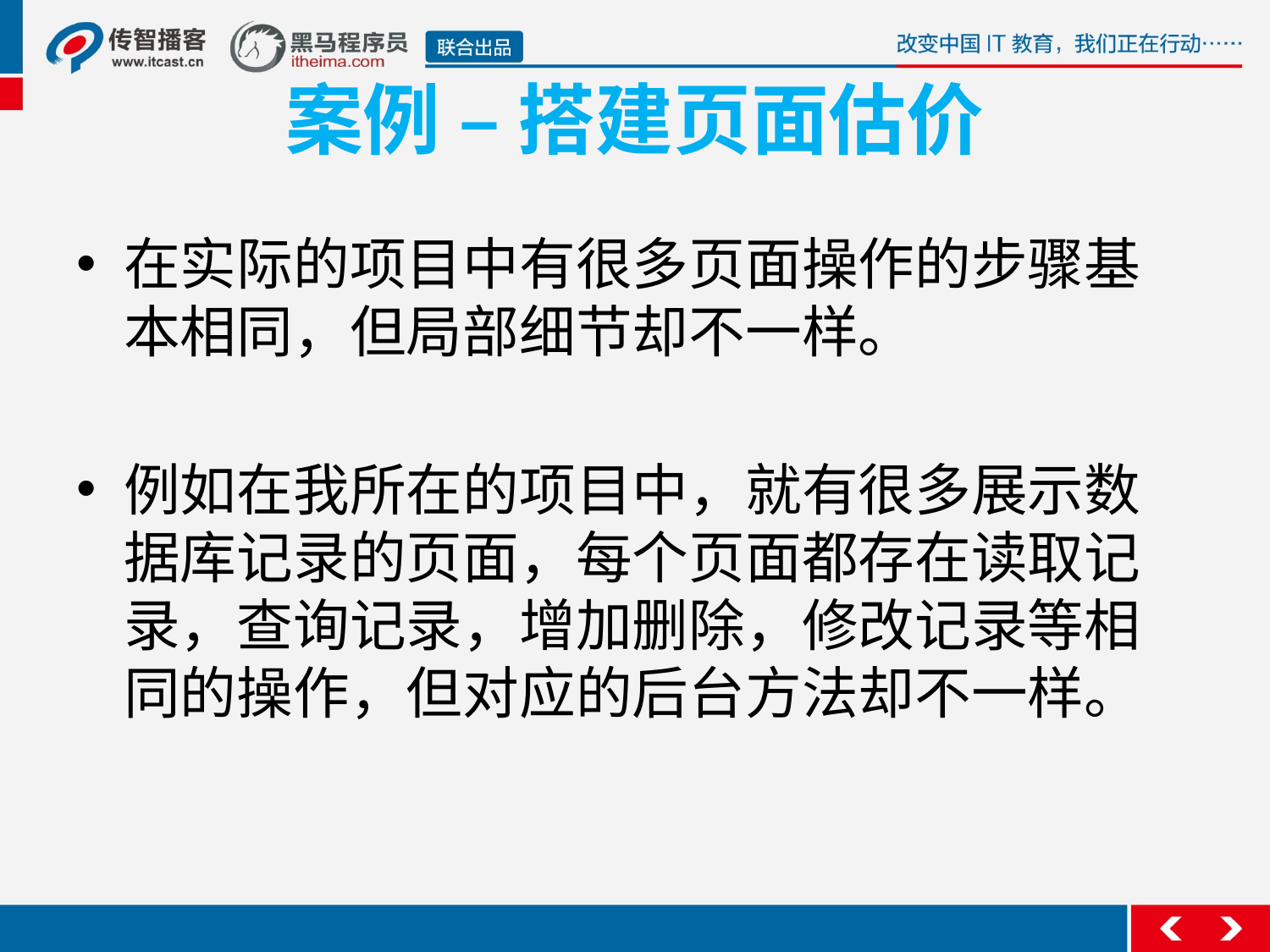

# 案例 – 搭建页面估价
在实际的项目中有很多页面操作的步骤基本相同，但局部细节却不一样。

例如在我所在的项目中，就有很多展示数据库记录的页面，每个页面都存在读取记录，查询记录，增加删除，修改记录等相同的操作，但对应的后台方法却不一样。